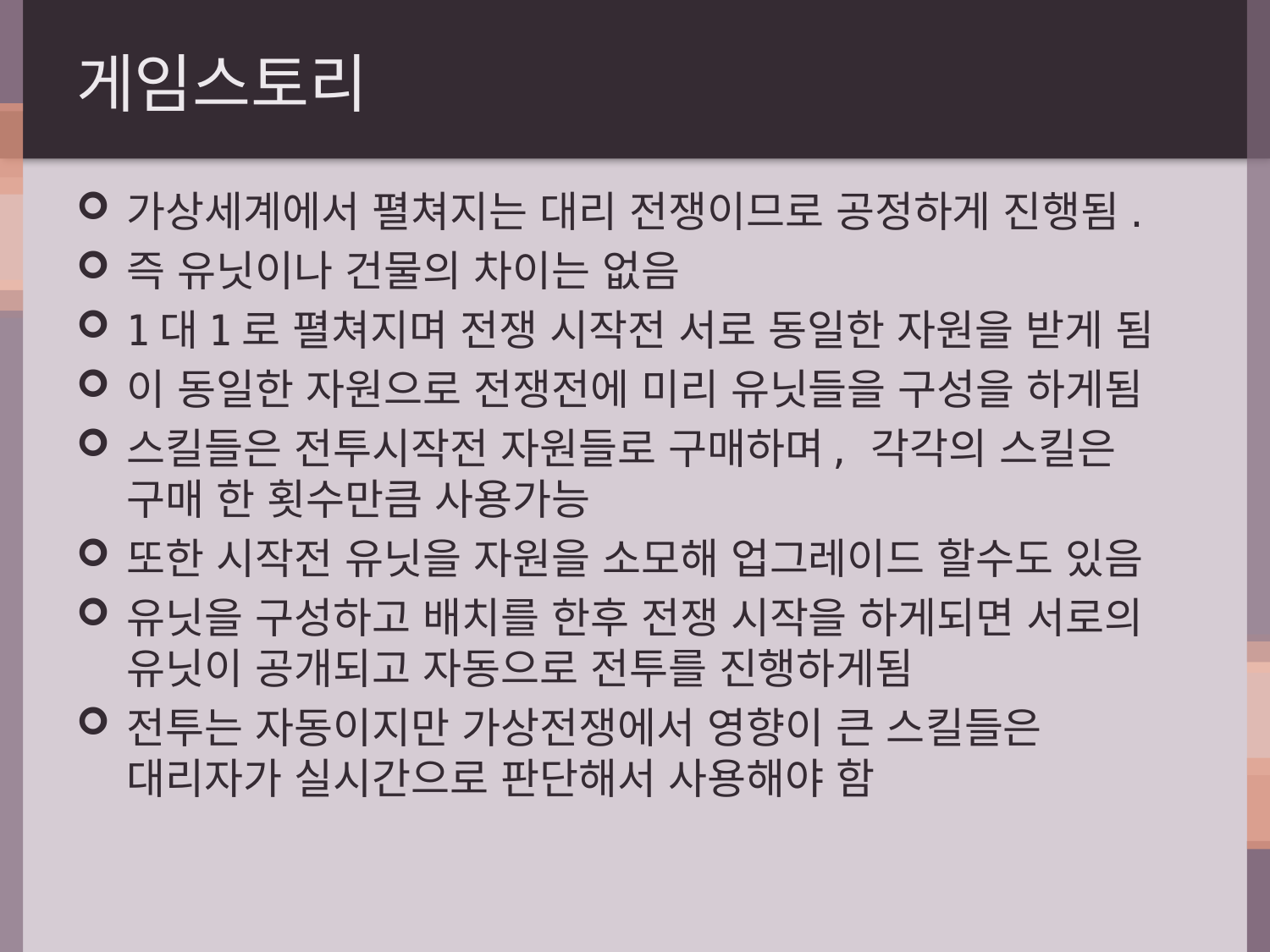

# 게임스토리
가상세계에서 펼쳐지는 대리 전쟁이므로 공정하게 진행됨.
즉 유닛이나 건물의 차이는 없음
1대1로 펼쳐지며 전쟁 시작전 서로 동일한 자원을 받게 됨
이 동일한 자원으로 전쟁전에 미리 유닛들을 구성을 하게됨
스킬들은 전투시작전 자원들로 구매하며, 각각의 스킬은 구매 한 횟수만큼 사용가능
또한 시작전 유닛을 자원을 소모해 업그레이드 할수도 있음
유닛을 구성하고 배치를 한후 전쟁 시작을 하게되면 서로의 유닛이 공개되고 자동으로 전투를 진행하게됨
전투는 자동이지만 가상전쟁에서 영향이 큰 스킬들은 대리자가 실시간으로 판단해서 사용해야 함